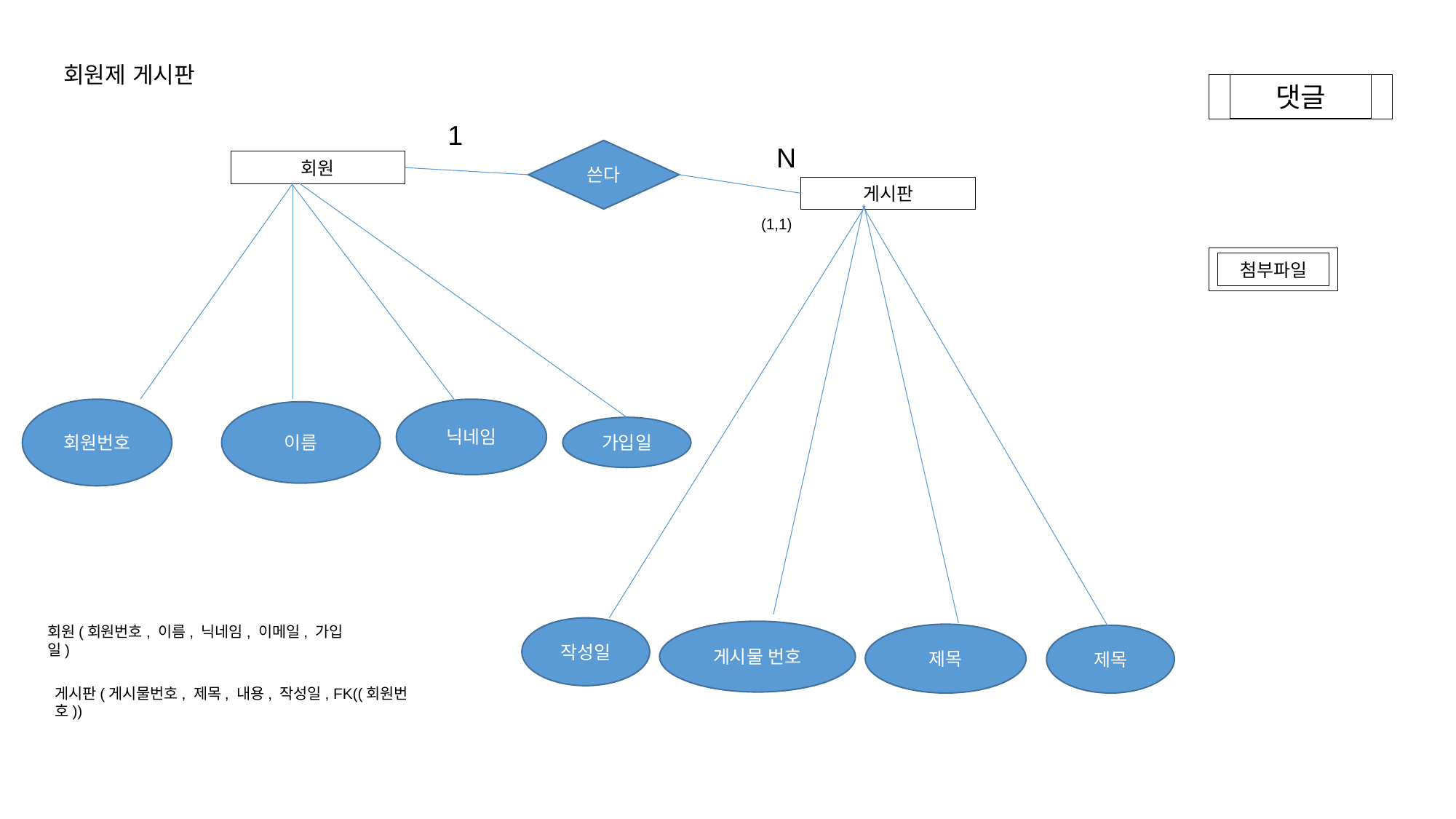

회원제 게시판

댓글
1
N
쓴다
회원
게시판
(1,1)
회원번호
닉네임
이름
가입일
작성일
게시물 번호
제목
제목

첨부파일
회원(회원번호, 이름, 닉네임, 이메일, 가입일)
게시판(게시물번호, 제목, 내용, 작성일, FK((회원번호))